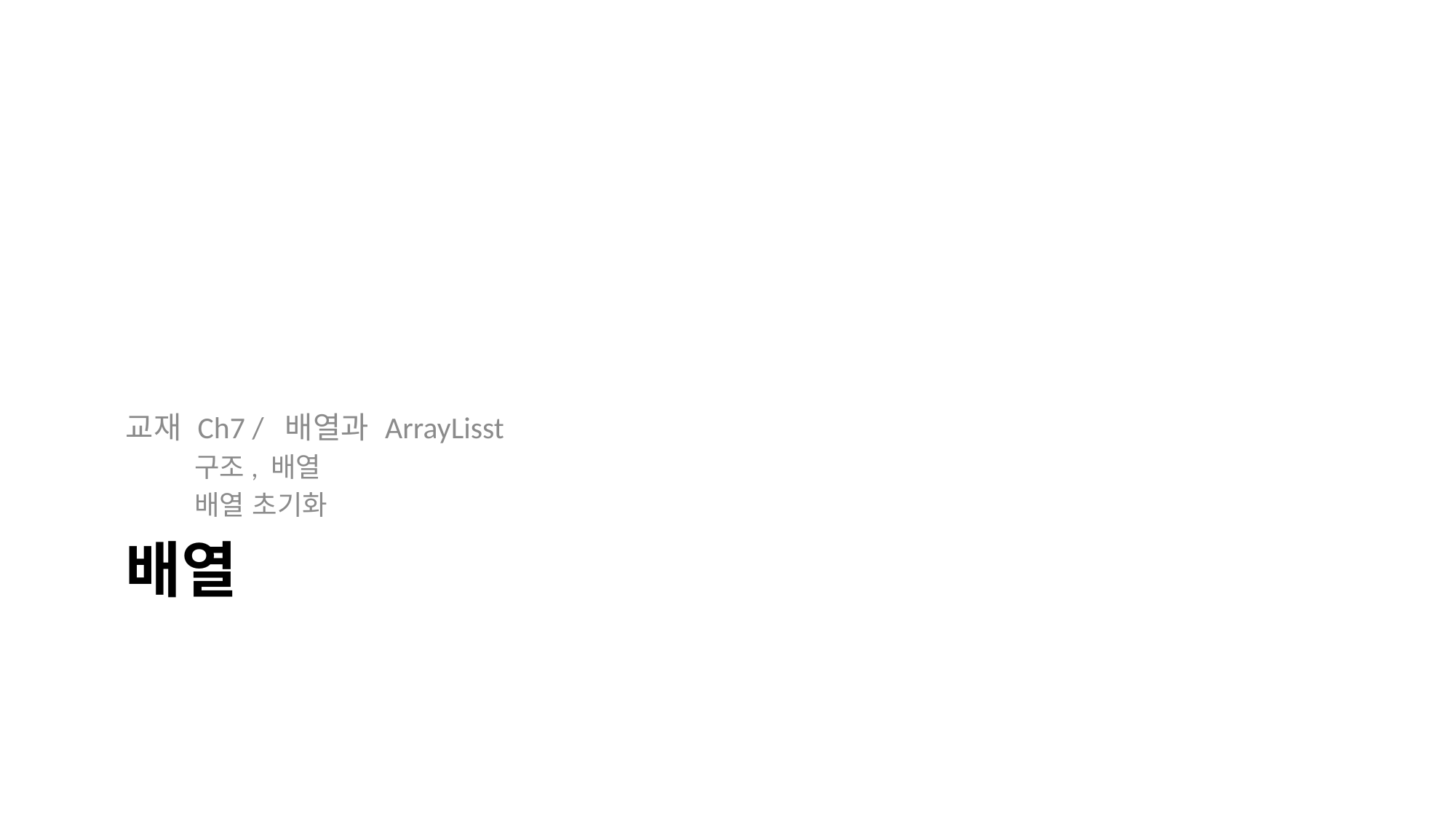

교재 Ch7 /  배열과 ArrayLisst
 구조, 배열
 배열 초기화
# 배열